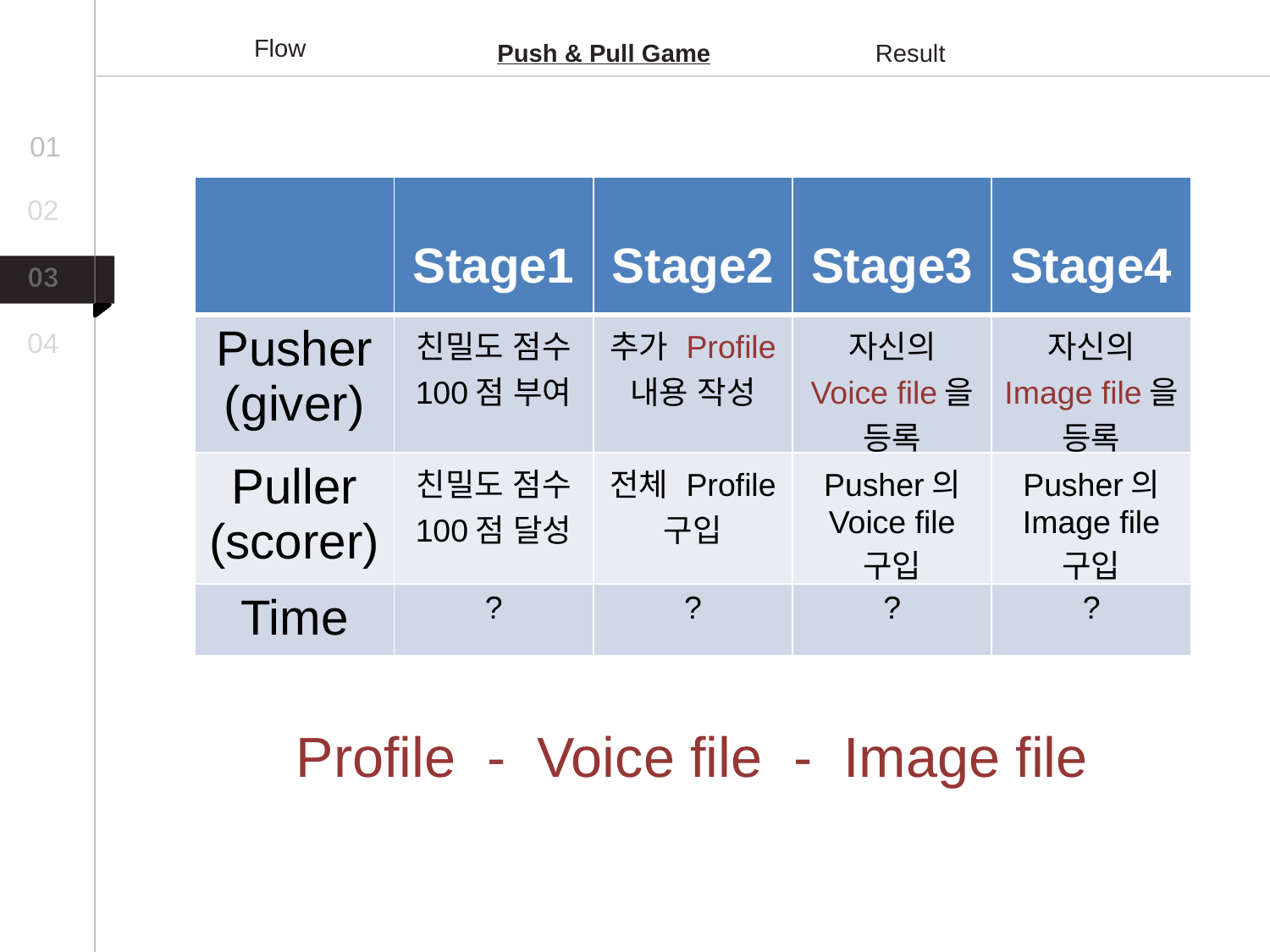

Push & Pull Game
Result
Flow
01
|  | Stage1 | Stage2 | Stage3 | Stage4 |
| --- | --- | --- | --- | --- |
| Pusher (giver) | 친밀도 점수 100점 부여 | 추가 Profile 내용 작성 | 자신의 Voice file을 등록 | 자신의 Image file을 등록 |
| Puller (scorer) | 친밀도 점수 100점 달성 | 전체 Profile 구입 | Pusher의 Voice file 구입 | Pusher의 Image file 구입 |
| Time | ? | ? | ? | ? |
02
03

04
Profile  -  Voice file  -  Image file